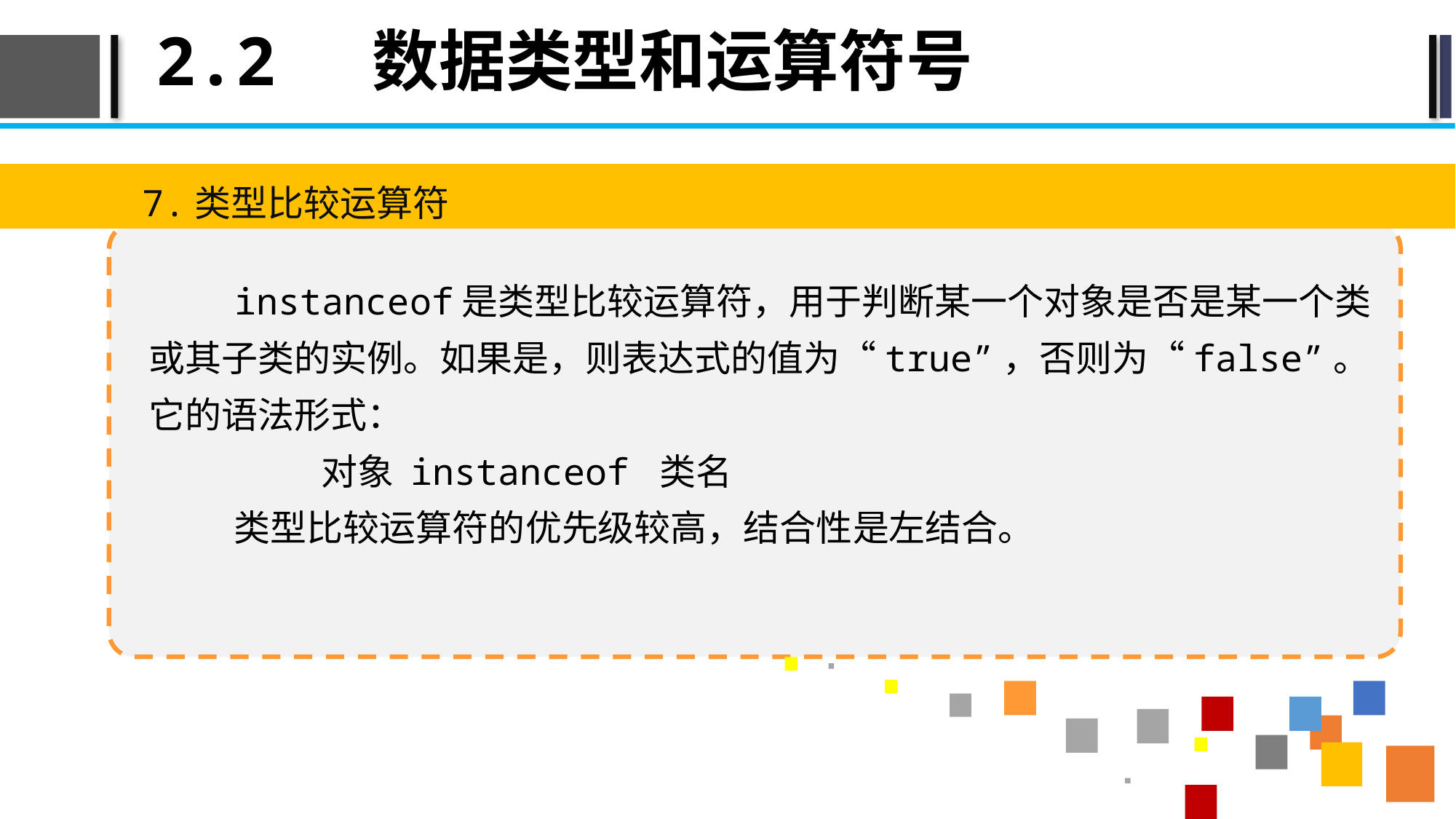

# 2.2  数据类型和运算符号

7.类型比较运算符

instanceof是类型比较运算符，用于判断某一个对象是否是某一个类或其子类的实例。如果是，则表达式的值为“true”，否则为“false”。它的语法形式：
对象 instanceof 类名
类型比较运算符的优先级较高，结合性是左结合。